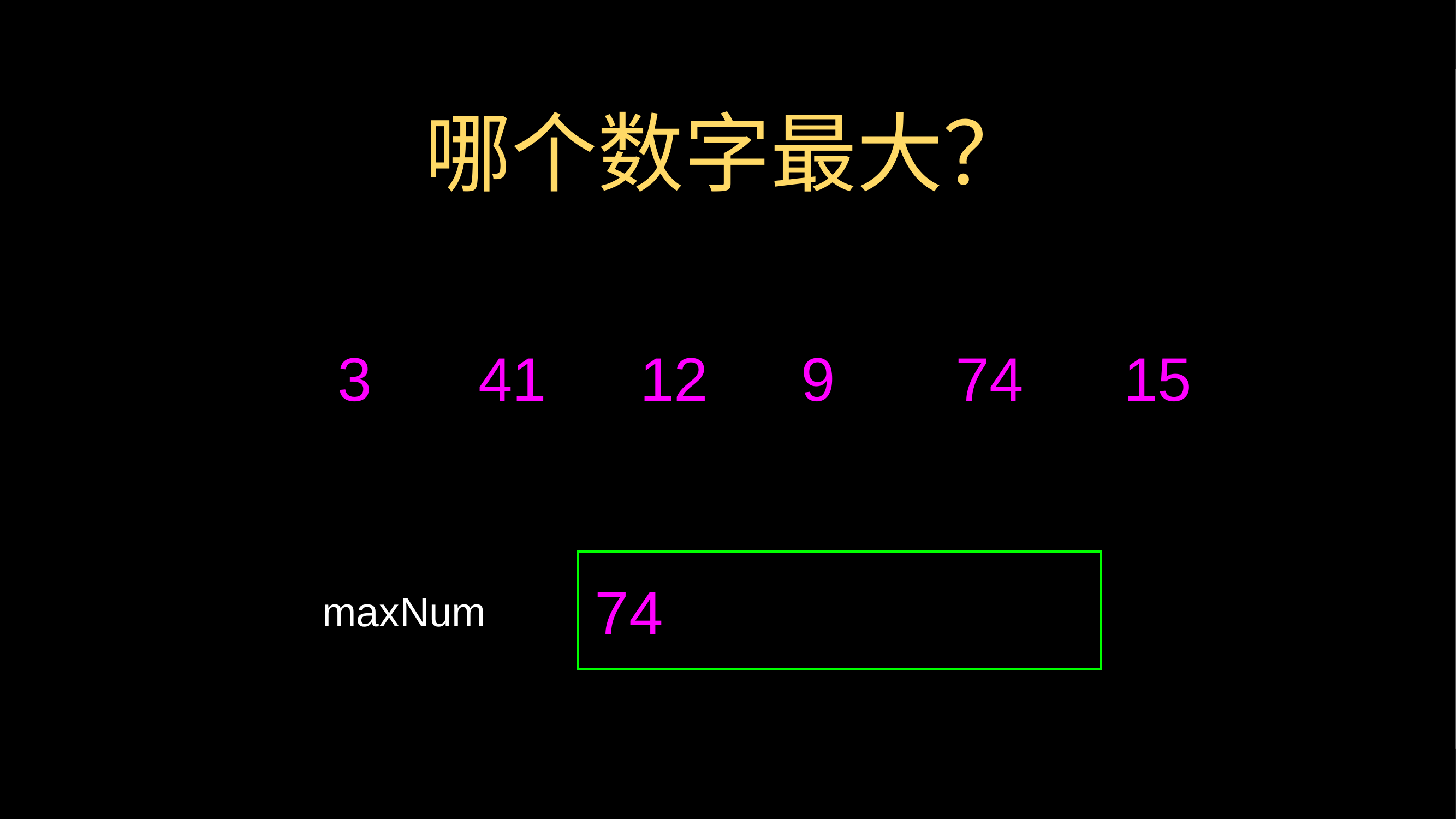

# 哪个数字最大？
3
41
12
9
74
15

74
maxNum